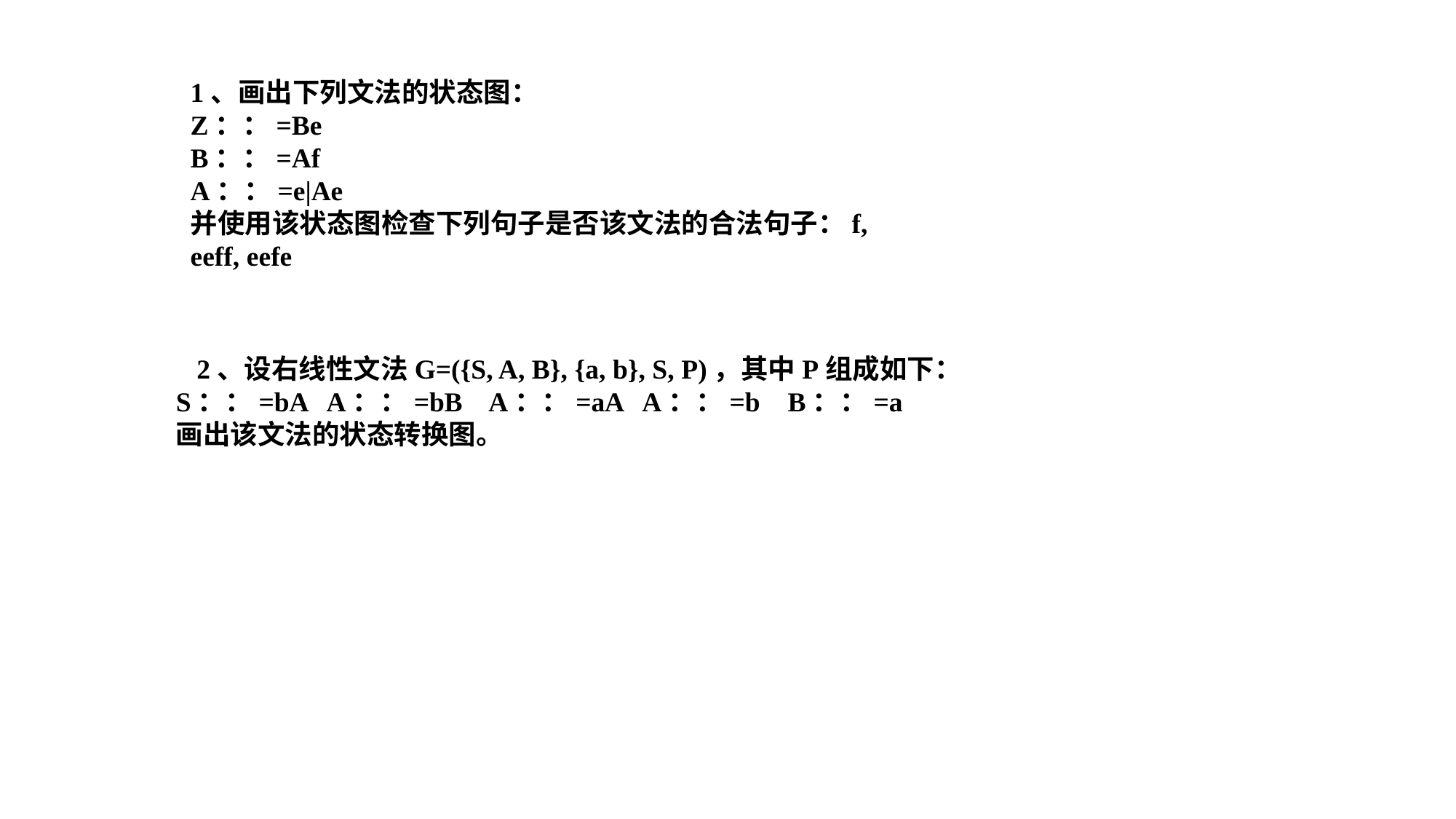

1、画出下列文法的状态图：
Z：：=Be
B：：=Af
A：：=e|Ae
并使用该状态图检查下列句子是否该文法的合法句子：f, eeff, eefe
   2、设右线性文法G=({S, A, B}, {a, b}, S, P)，其中P组成如下：
S：：=bA   A：：=bB    A：：=aA   A：：=b    B：：=a
画出该文法的状态转换图。